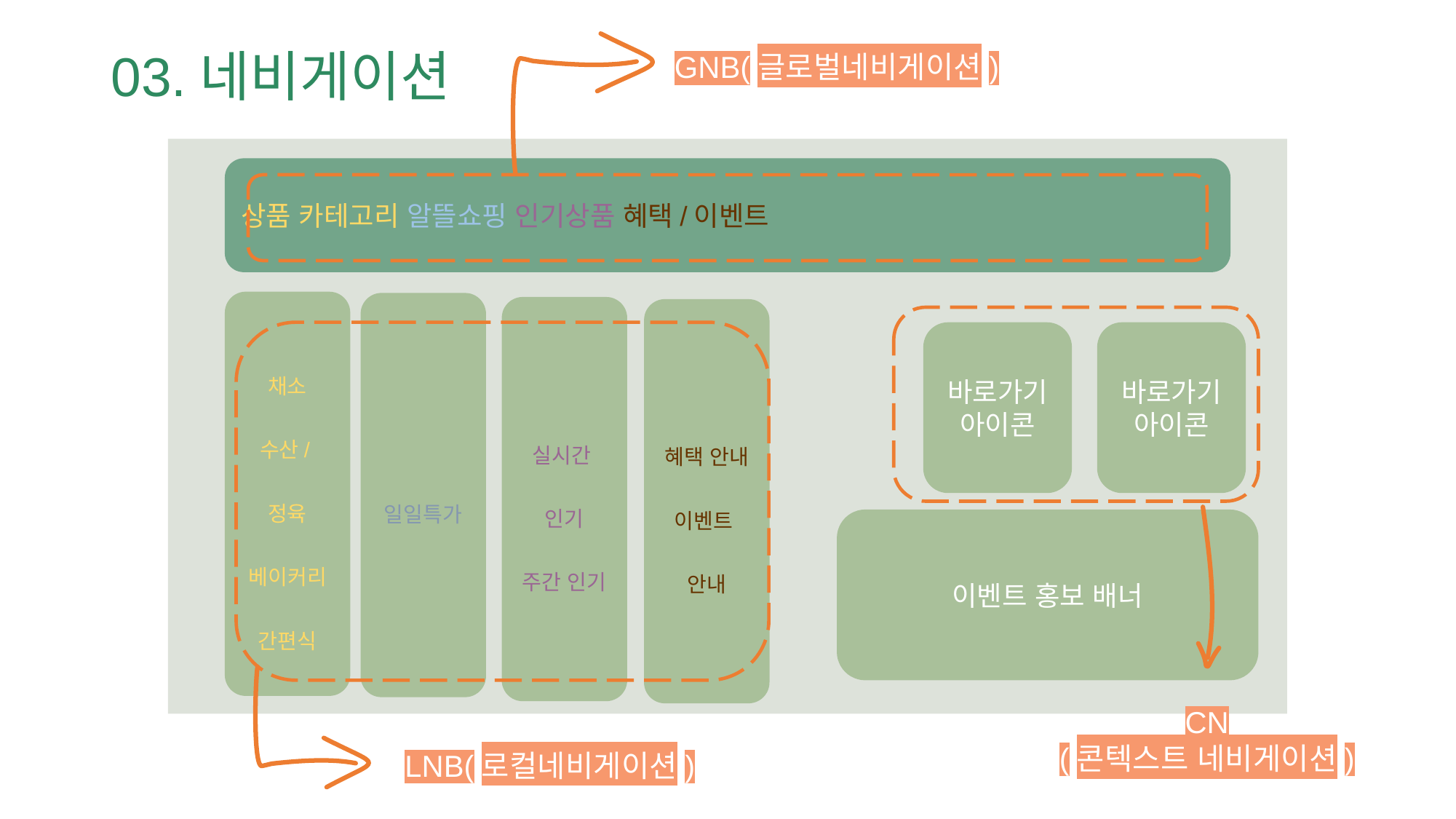

# 03.네비게이션

GNB(글로벌네비게이션)

상품 카테고리 알뜰쇼핑 인기상품 혜택/이벤트

채소
수산/정육
베이커리
간편식
일일특가
실시간
인기
주간 인기
혜택 안내
이벤트
안내

바로가기
아이콘
바로가기
아이콘
이벤트 홍보 배너

CN
(콘텍스트 네비게이션)

LNB(로컬네비게이션)